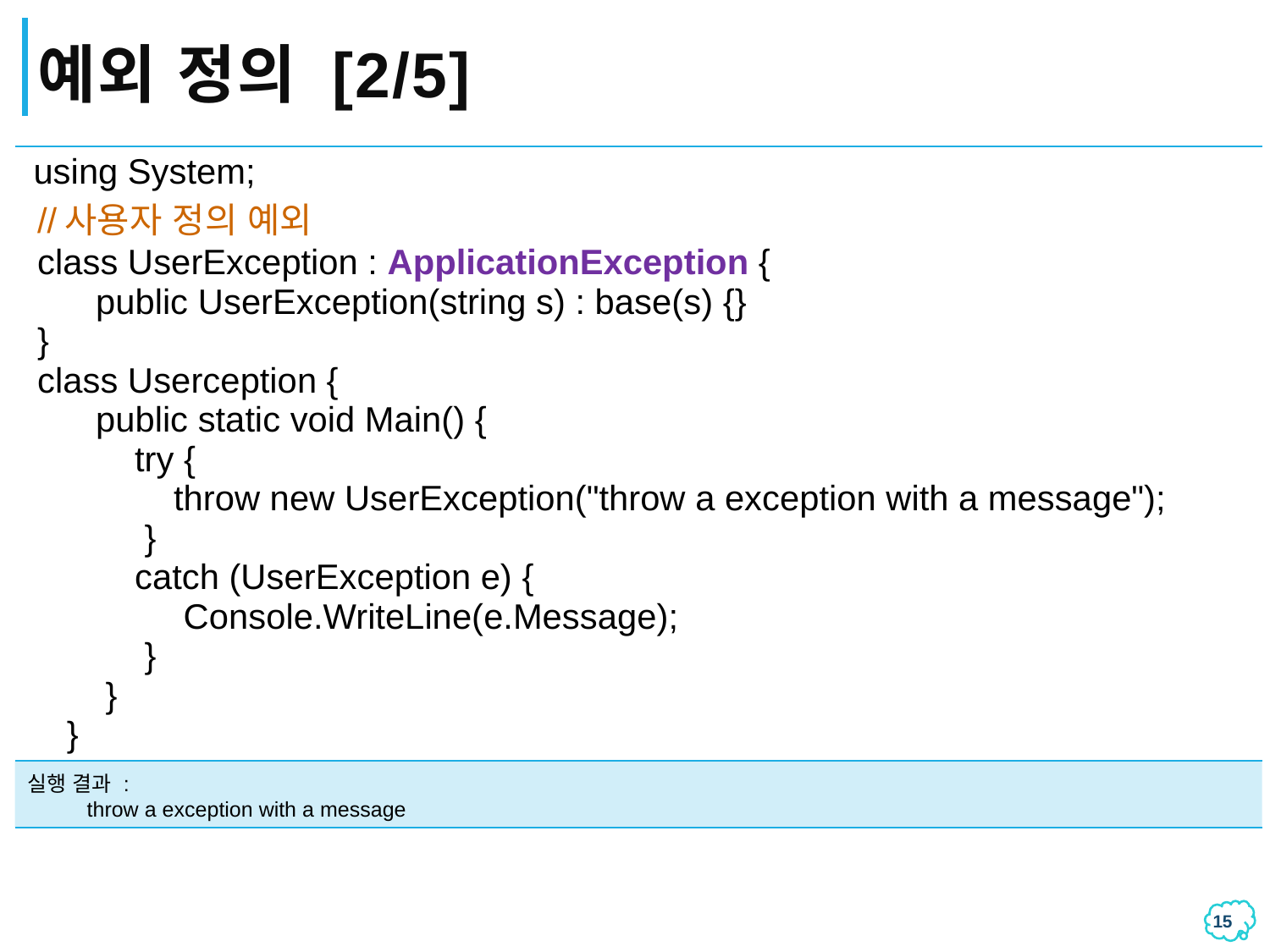

# 예외 정의 [2/5]
| using System; //사용자 정의 예외 class UserException : ApplicationException {       public UserException(string s) : base(s) {} }  class Userception {       public static void Main() {          try {             throw new UserException("throw a exception with a message");           }          catch (UserException e) {              Console.WriteLine(e.Message);           }        }     } |
| --- |
| 실행 결과 : throw a exception with a message |
15